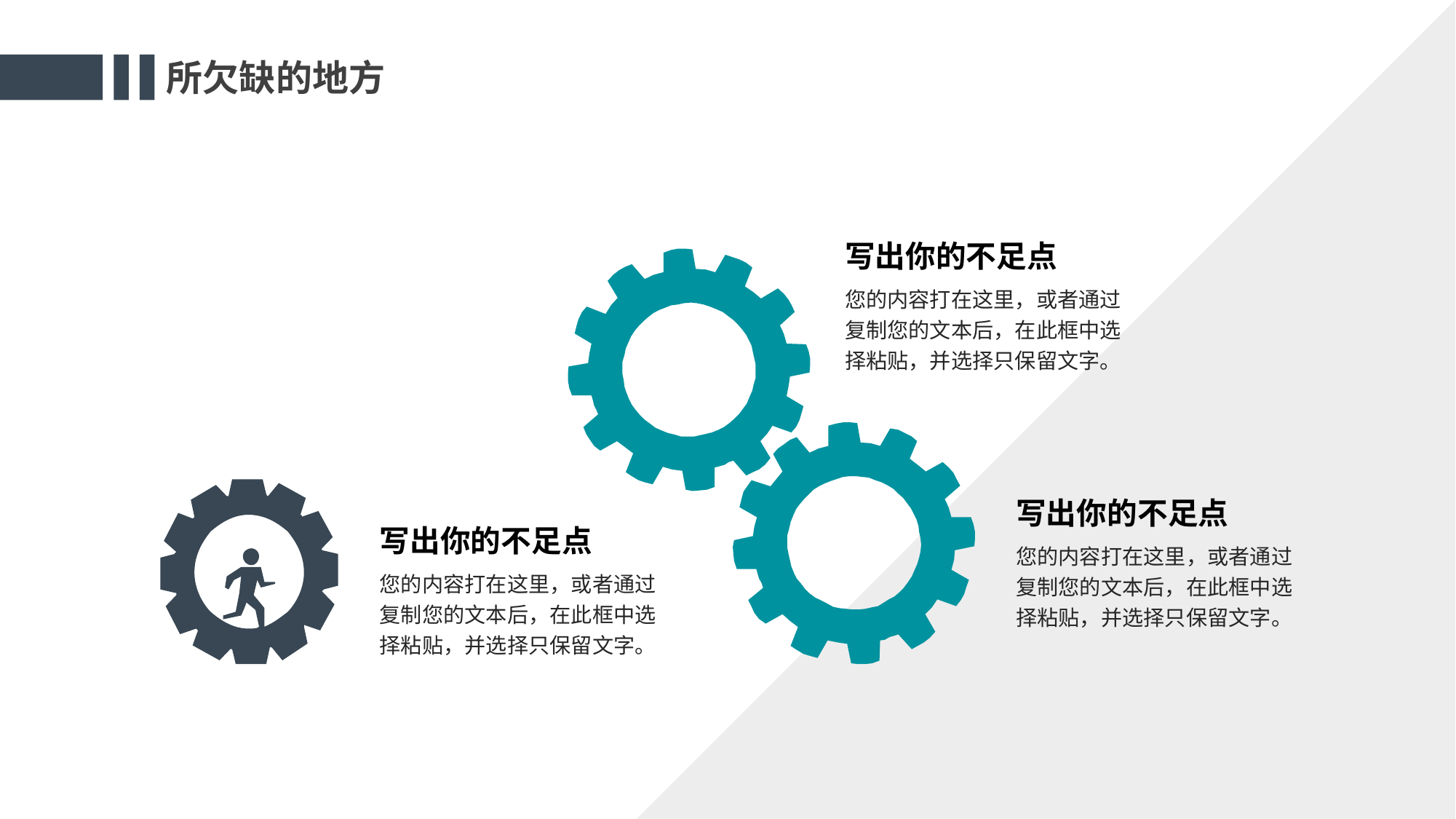

所欠缺的地方

写出你的不足点

您的内容打在这里，或者通过复制您的文本后，在此框中选择粘贴，并选择只保留文字。
写出你的不足点

写出你的不足点
您的内容打在这里，或者通过复制您的文本后，在此框中选择粘贴，并选择只保留文字。
您的内容打在这里，或者通过复制您的文本后，在此框中选择粘贴，并选择只保留文字。